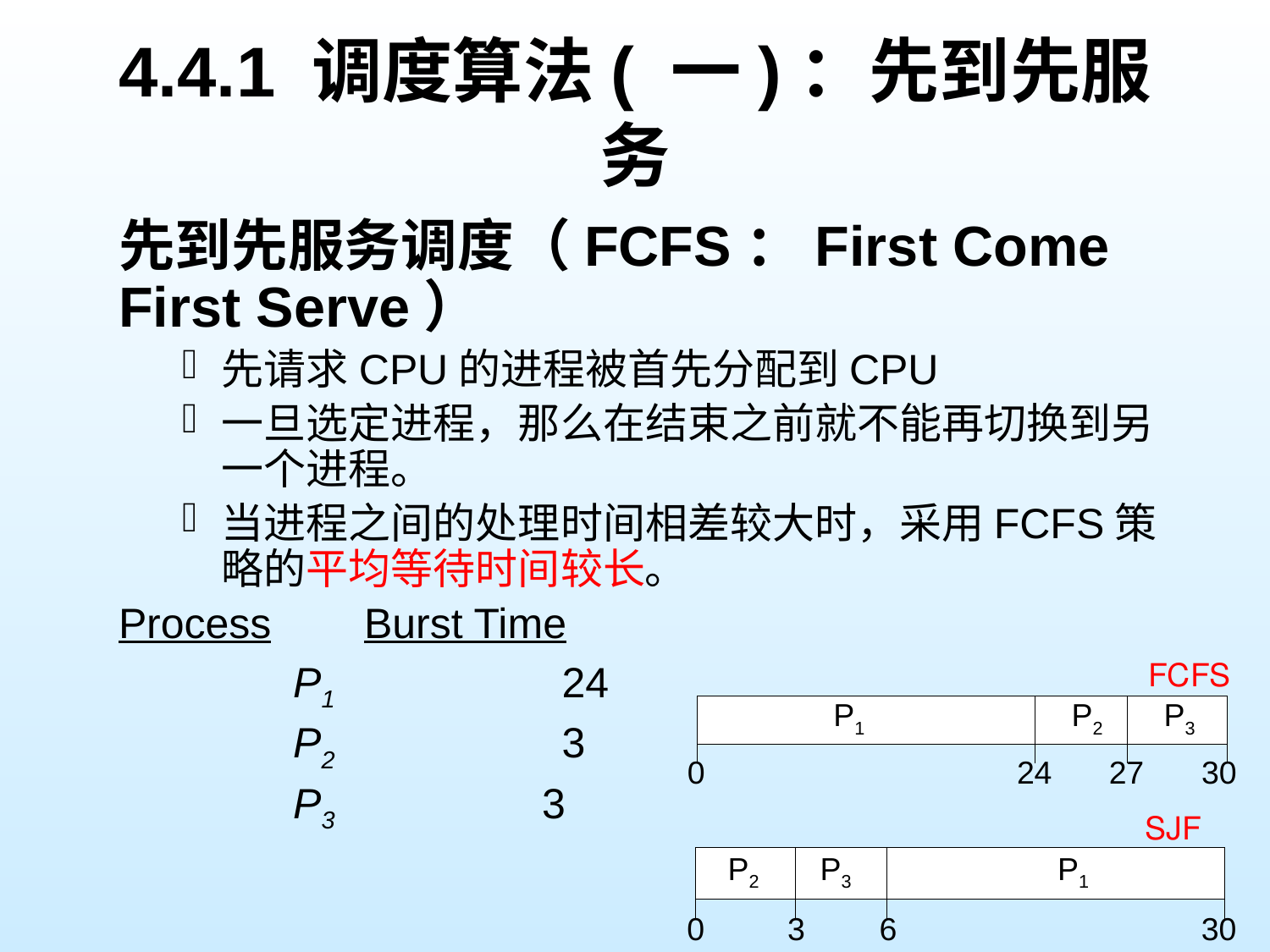

# 4.4.1 调度算法( 一)：先到先服务
先到先服务调度（FCFS：First Come First Serve）
先请求CPU的进程被首先分配到CPU
一旦选定进程，那么在结束之前就不能再切换到另一个进程。
当进程之间的处理时间相差较大时，采用FCFS策略的平均等待时间较长。
Process	      Burst Time
		P1	            24
		P2 	            3
		P3	                  3

FCFS
P1
P2
P3

0
24
27
30
SJF
P2
P3
P1

0
3
6
30